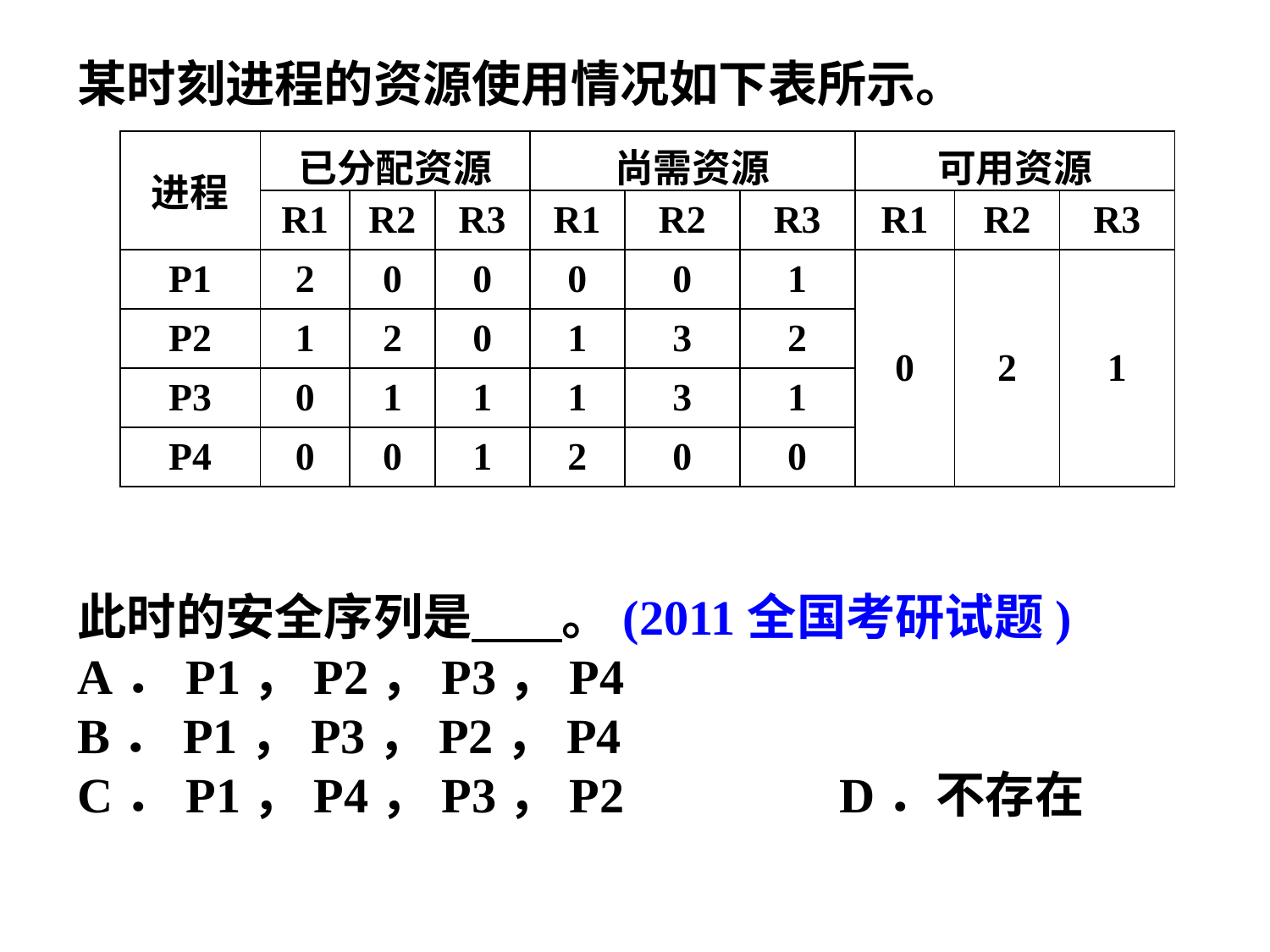

某时刻进程的资源使用情况如下表所示。

此时的安全序列是        。(2011全国考研试题)
A．P1，P2，P3，P4		B．P1，P3，P2，P4
C．P1，P4，P3，P2		D．不存在
| 进程 | 已分配资源 |  |  | 尚需资源 |  |  | 可用资源 |  |  |
| --- | --- | --- | --- | --- | --- | --- | --- | --- | --- |
|  | R1 | R2 | R3 | R1 | R2 | R3 | R1 | R2 | R3 |
| P1 | 2 | 0 | 0 | 0 | 0 | 1 | 0 | 2 | 1 |
| P2 | 1 | 2 | 0 | 1 | 3 | 2 |  |  |  |
| P3 | 0 | 1 | 1 | 1 | 3 | 1 |  |  |  |
| P4 | 0 | 0 | 1 | 2 | 0 | 0 |  |  |  |
118